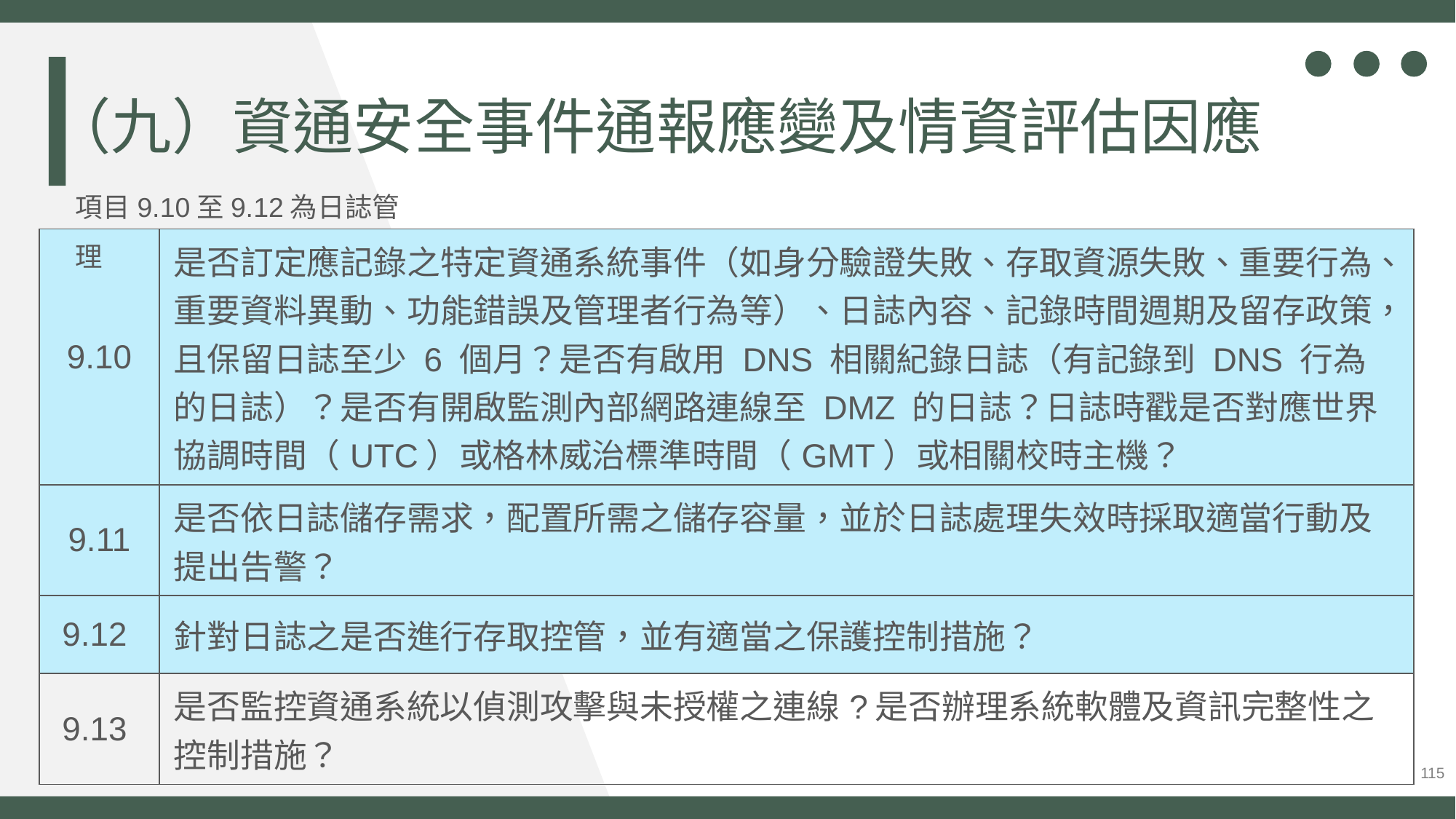

（九）資通安全事件通報應變及情資評估因應
項目9.10至9.12為日誌管理
| 9.10 | 是否訂定應記錄之特定資通系統事件（如身分驗證失敗、存取資源失敗、重要行為、重要資料異動、功能錯誤及管理者行為等）、日誌內容、記錄時間週期及留存政策，且保留日誌至少 6 個月？是否有啟用 DNS 相關紀錄日誌（有記錄到 DNS 行為的日誌）？是否有開啟監測內部網路連線至 DMZ 的日誌？日誌時戳是否對應世界協調時間（UTC）或格林威治標準時間（GMT）或相關校時主機？ |
| --- | --- |
| 9.11 | 是否依日誌儲存需求，配置所需之儲存容量，並於日誌處理失效時採取適當行動及提出告警？ |
| 9.12 | 針對日誌之是否進行存取控管，並有適當之保護控制措施？ |
| 9.13 | 是否監控資通系統以偵測攻擊與未授權之連線?是否辦理系統軟體及資訊完整性之控制措施？ |
115